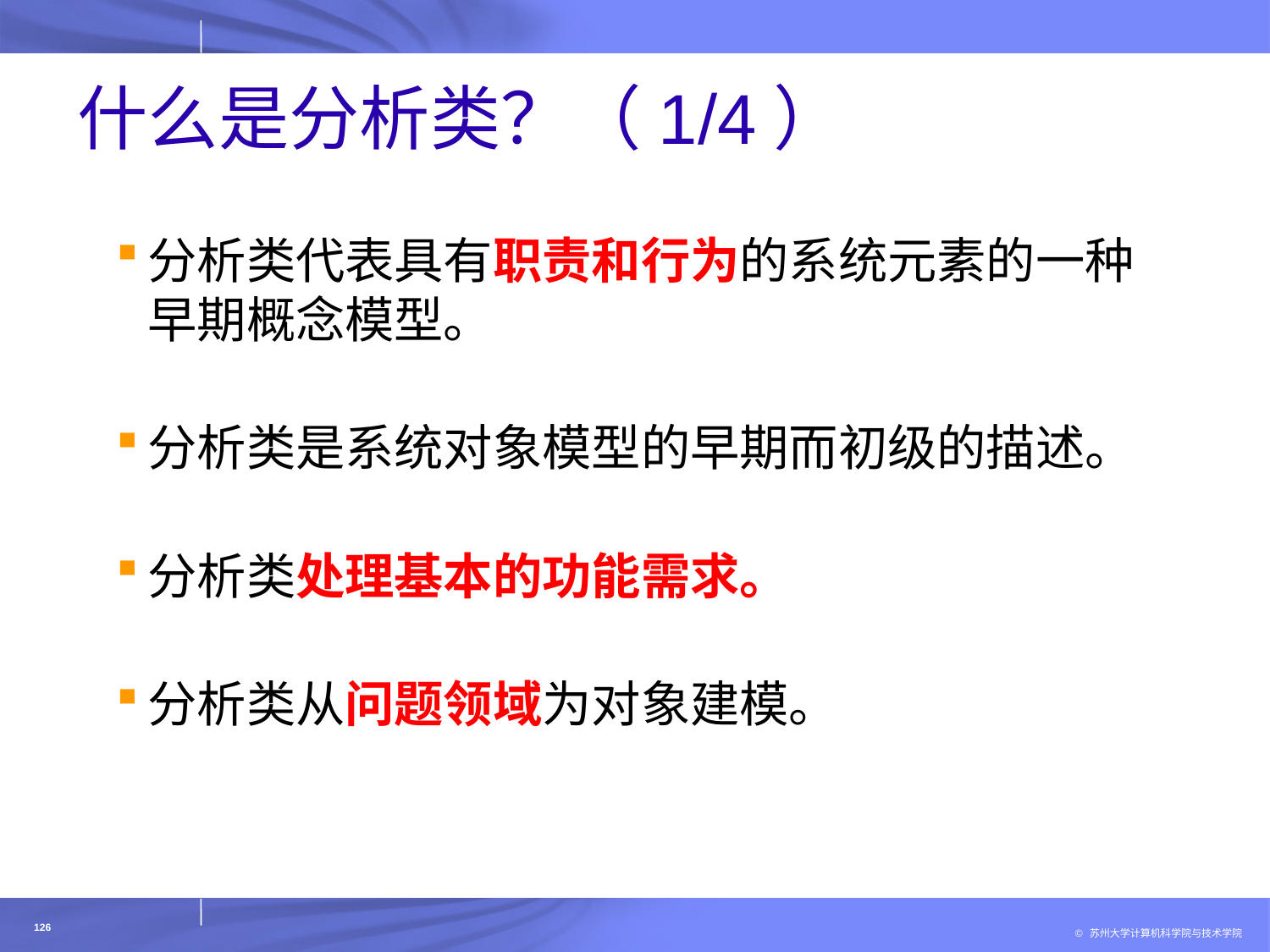

# 什么是分析类？（1/4）
分析类代表具有职责和行为的系统元素的一种早期概念模型。

分析类是系统对象模型的早期而初级的描述。

分析类处理基本的功能需求。

分析类从问题领域为对象建模。

126